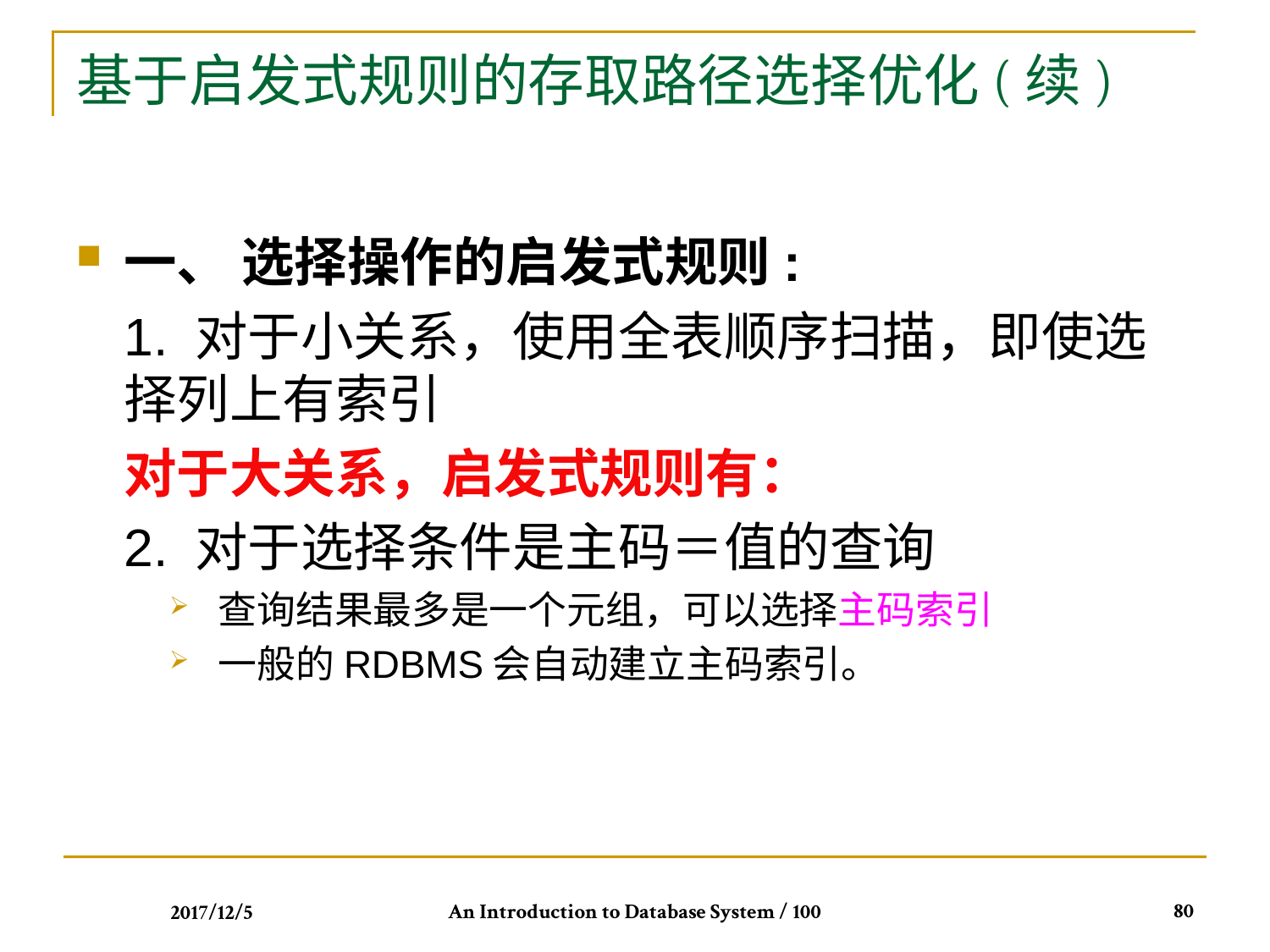

# 基于启发式规则的存取路径选择优化(续)
一、 选择操作的启发式规则:
	1. 对于小关系，使用全表顺序扫描，即使选择列上有索引
	对于大关系，启发式规则有：
	2. 对于选择条件是主码＝值的查询
查询结果最多是一个元组，可以选择主码索引
一般的RDBMS会自动建立主码索引。

2017/12/5
80
An Introduction to Database System / 100